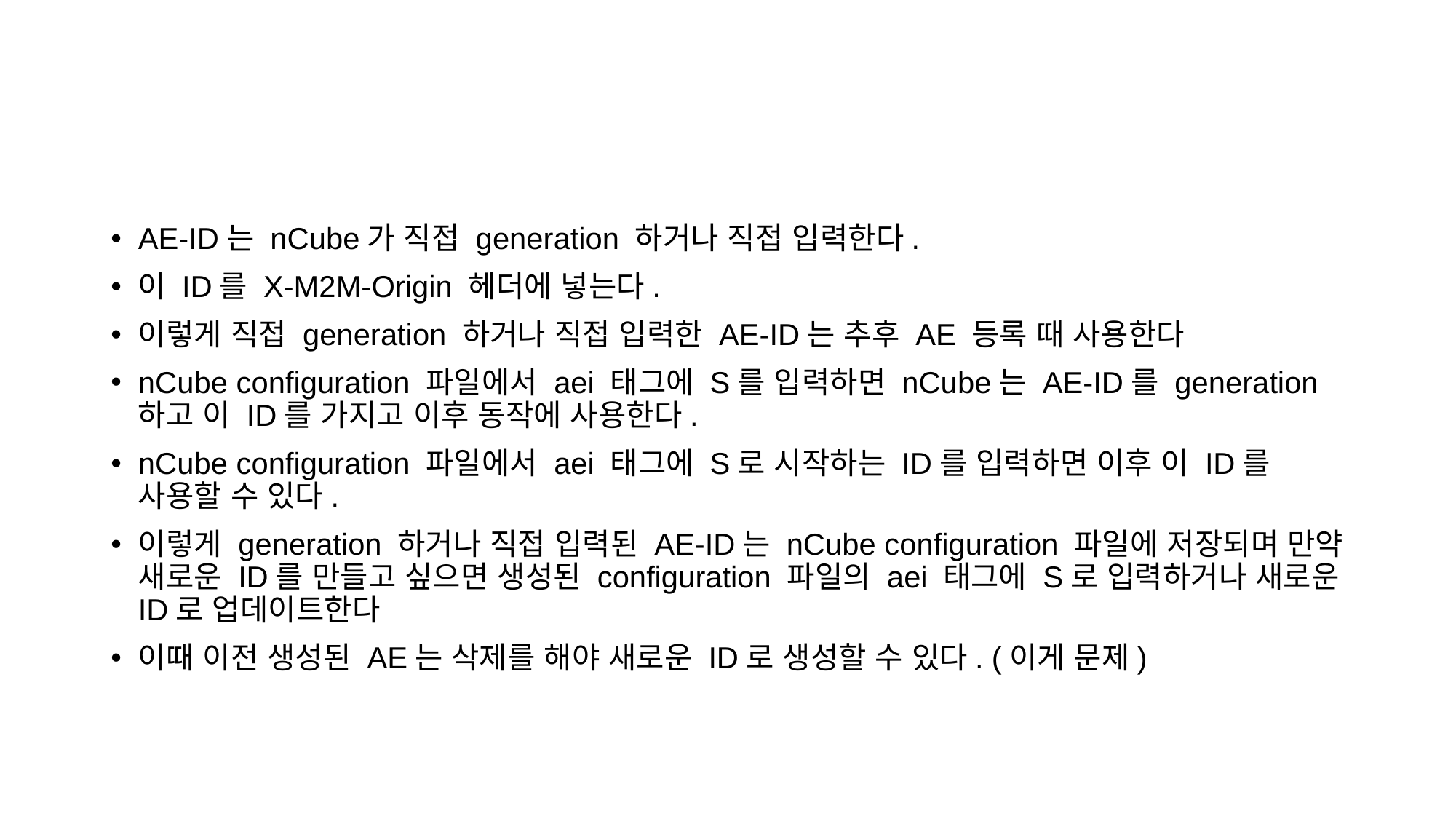

#
AE-ID는 nCube가 직접 generation 하거나 직접 입력한다.
이 ID를 X-M2M-Origin 헤더에 넣는다.
이렇게 직접 generation 하거나 직접 입력한 AE-ID는 추후 AE 등록 때 사용한다
nCube configuration 파일에서 aei 태그에 S를 입력하면 nCube는 AE-ID를 generation 하고 이 ID를 가지고 이후 동작에 사용한다.
nCube configuration 파일에서 aei 태그에 S로 시작하는 ID를 입력하면 이후 이 ID를 사용할 수 있다.
이렇게 generation 하거나 직접 입력된 AE-ID는 nCube configuration 파일에 저장되며 만약 새로운 ID를 만들고 싶으면 생성된 configuration 파일의 aei 태그에 S로 입력하거나 새로운 ID로 업데이트한다
이때 이전 생성된 AE는 삭제를 해야 새로운 ID로 생성할 수 있다. (이게 문제)